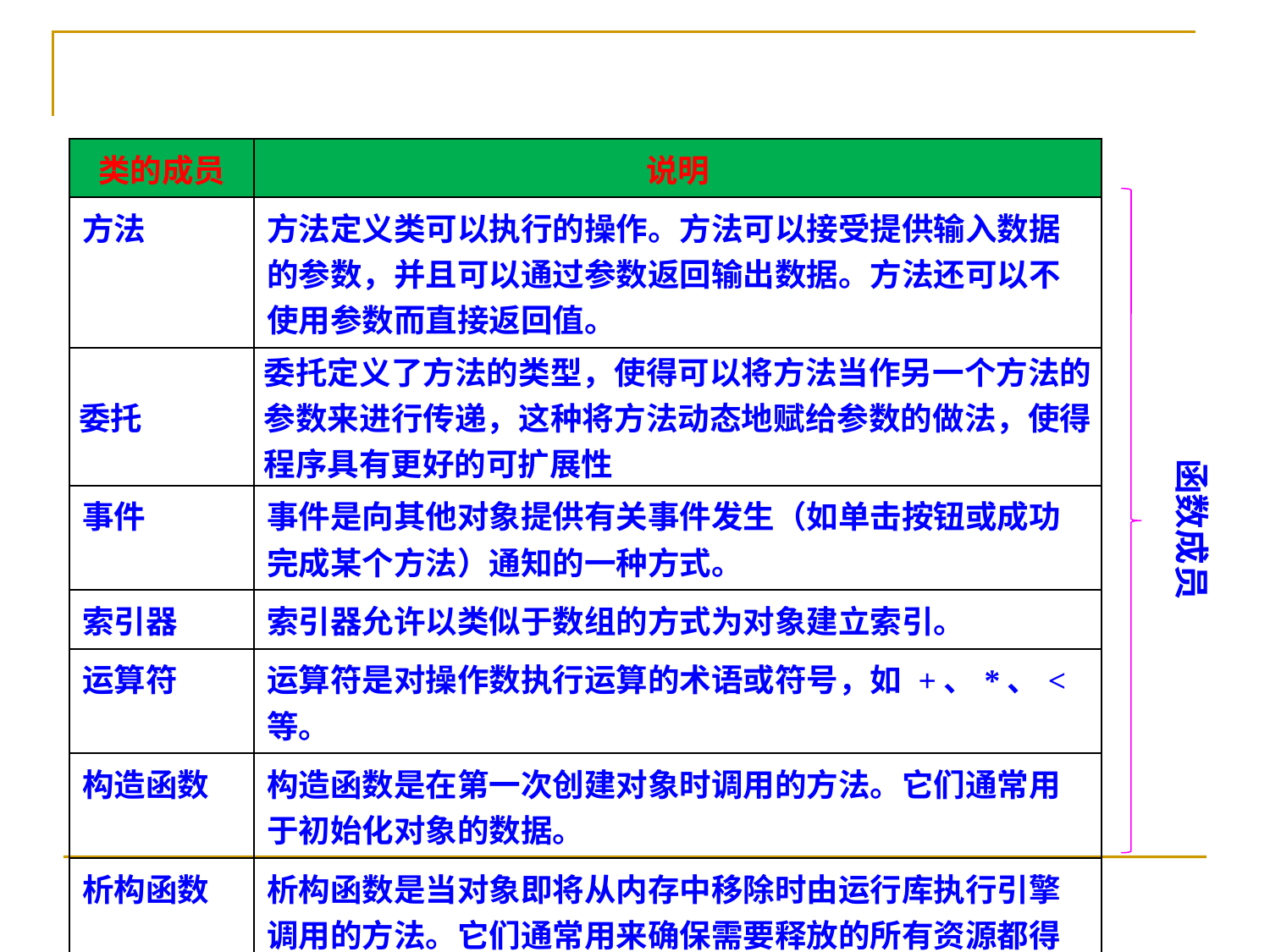

| 类的成员 | 说明 |
| --- | --- |
| 方法 | 方法定义类可以执行的操作。方法可以接受提供输入数据的参数，并且可以通过参数返回输出数据。方法还可以不使用参数而直接返回值。 |
| 委托 | 委托定义了方法的类型，使得可以将方法当作另一个方法的参数来进行传递，这种将方法动态地赋给参数的做法，使得程序具有更好的可扩展性 |
| 事件 | 事件是向其他对象提供有关事件发生（如单击按钮或成功完成某个方法）通知的一种方式。 |
| 索引器 | 索引器允许以类似于数组的方式为对象建立索引。 |
| 运算符 | 运算符是对操作数执行运算的术语或符号，如 +、\*、< 等。 |
| 构造函数 | 构造函数是在第一次创建对象时调用的方法。它们通常用于初始化对象的数据。 |
| 析构函数 | 析构函数是当对象即将从内存中移除时由运行库执行引擎调用的方法。它们通常用来确保需要释放的所有资源都得到了适当的处理。 |

函数成员